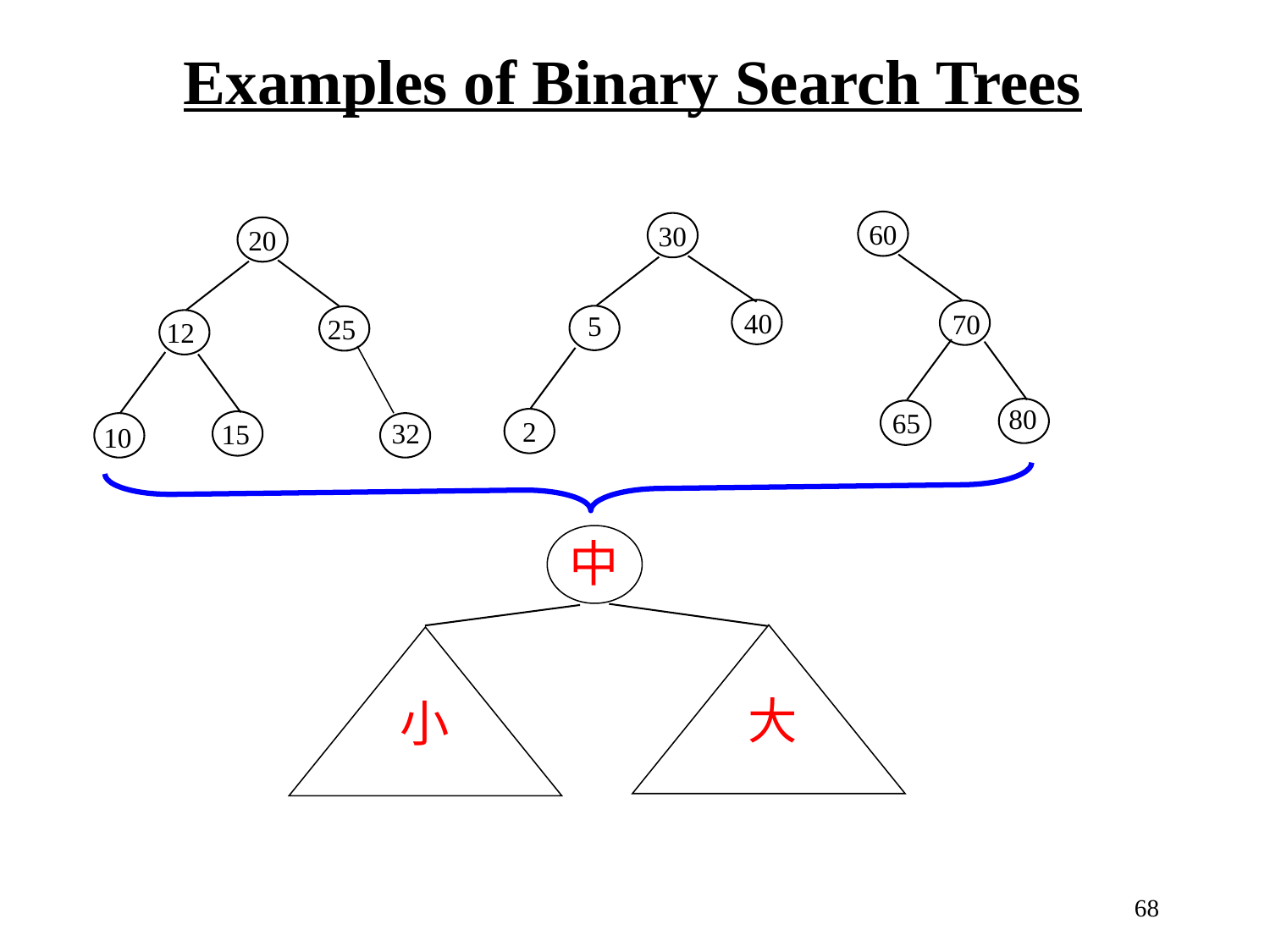

Examples of Binary Search Trees

60
30
20

40
70

5
25

12

80

65

2

32
15

10

中

大
小
68